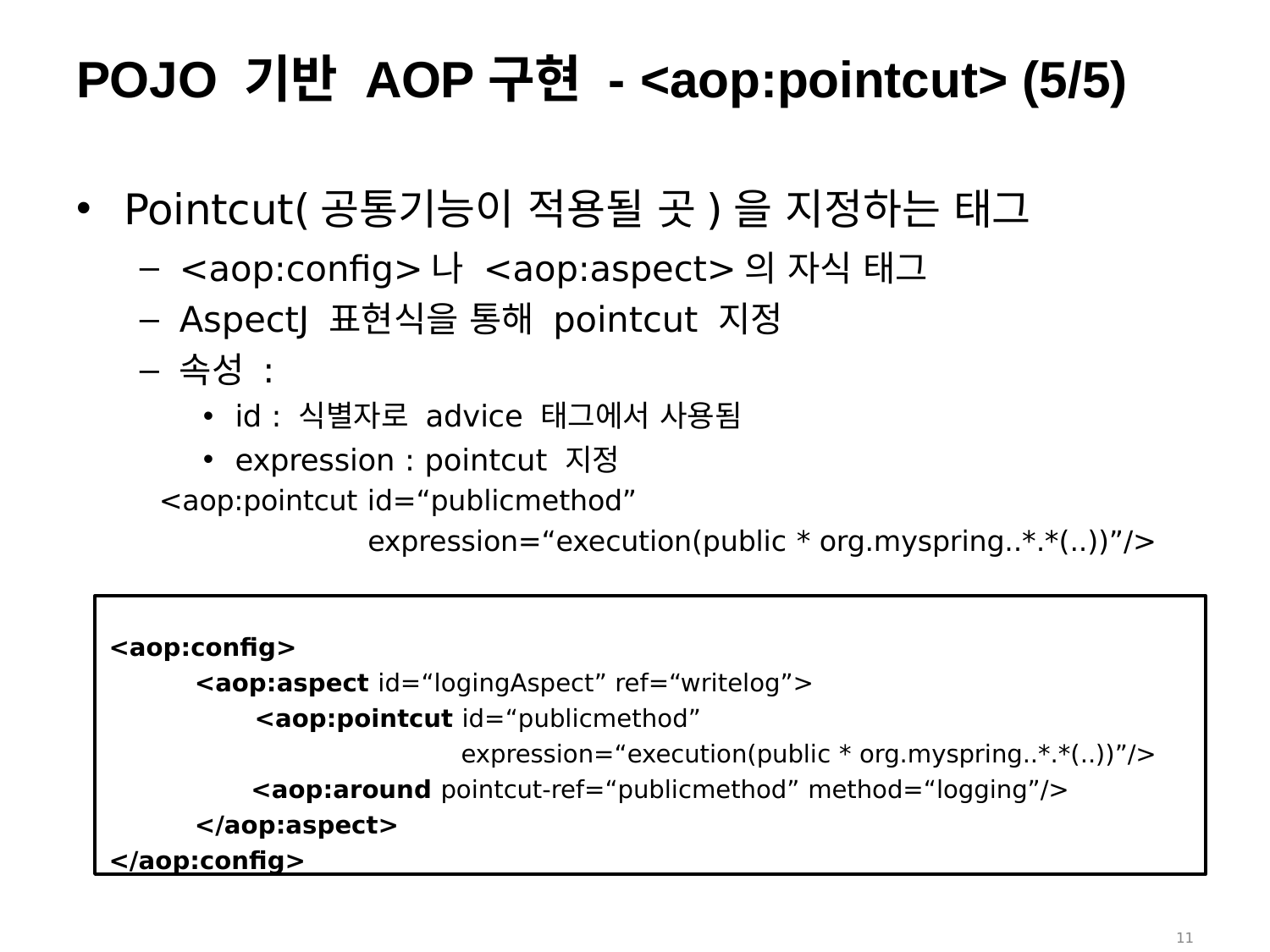

# POJO 기반 AOP구현 - <aop:pointcut> (5/5)
Pointcut(공통기능이 적용될 곳)을 지정하는 태그
<aop:config>나 <aop:aspect>의 자식 태그
AspectJ 표현식을 통해 pointcut 지정
속성 :
id : 식별자로 advice 태그에서 사용됨
expression : pointcut 지정
<aop:pointcut id=“publicmethod”
expression=“execution(public * org.myspring..*.*(..))”/>

<aop:config>
<aop:aspect id=“logingAspect” ref=“writelog”>
<aop:pointcut id=“publicmethod”
expression=“execution(public * org.myspring..*.*(..))”/>
<aop:around pointcut-ref=“publicmethod” method=“logging”/>
</aop:aspect>
</aop:config>
11